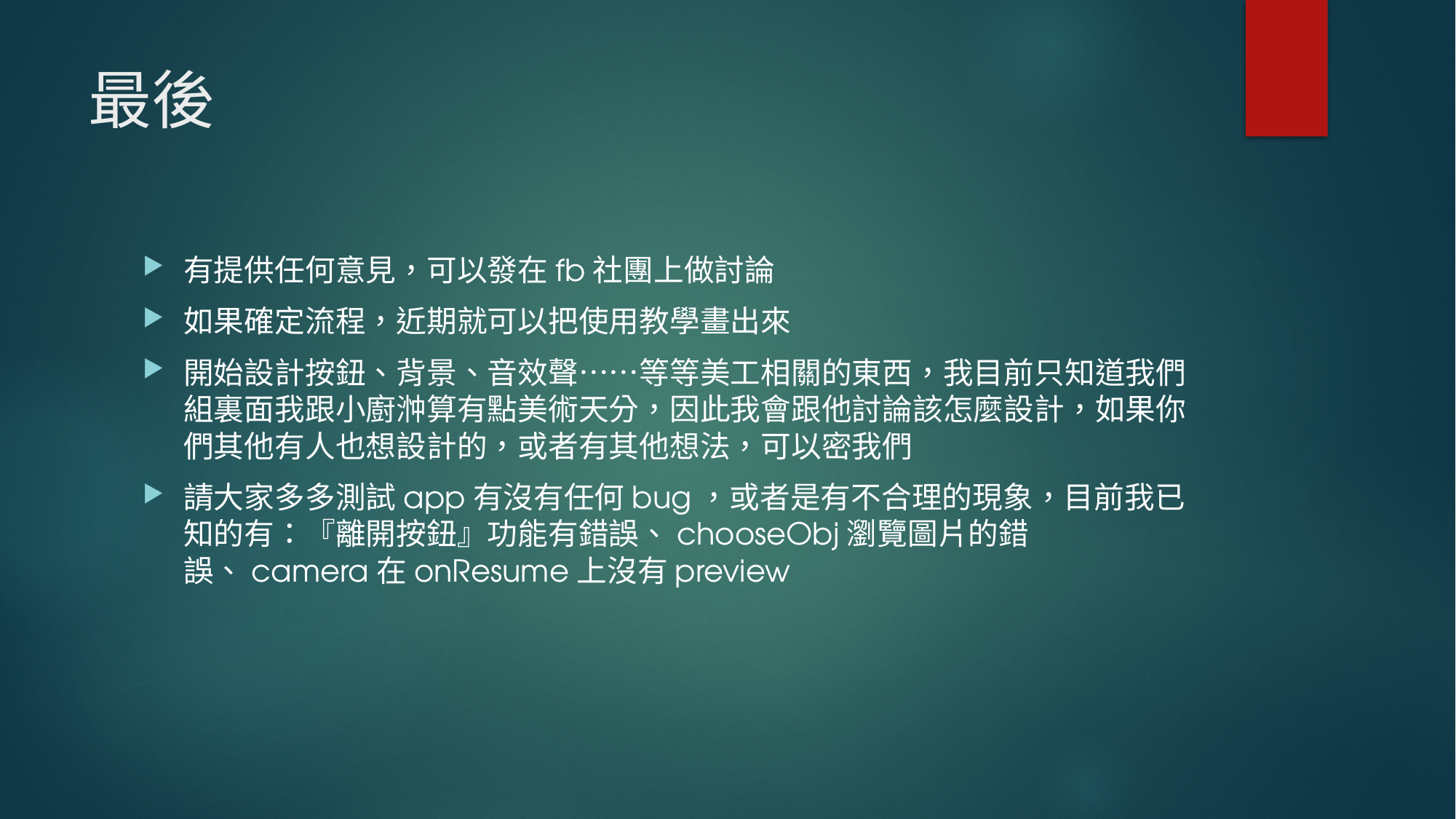

# 最後
有提供任何意見，可以發在fb社團上做討論
如果確定流程，近期就可以把使用教學畫出來
開始設計按鈕、背景、音效聲……等等美工相關的東西，我目前只知道我們組裏面我跟小廚浺算有點美術天分，因此我會跟他討論該怎麼設計，如果你們其他有人也想設計的，或者有其他想法，可以密我們
請大家多多測試app有沒有任何bug，或者是有不合理的現象，目前我已知的有：『離開按鈕』功能有錯誤、chooseObj瀏覽圖片的錯誤、camera在onResume上沒有preview